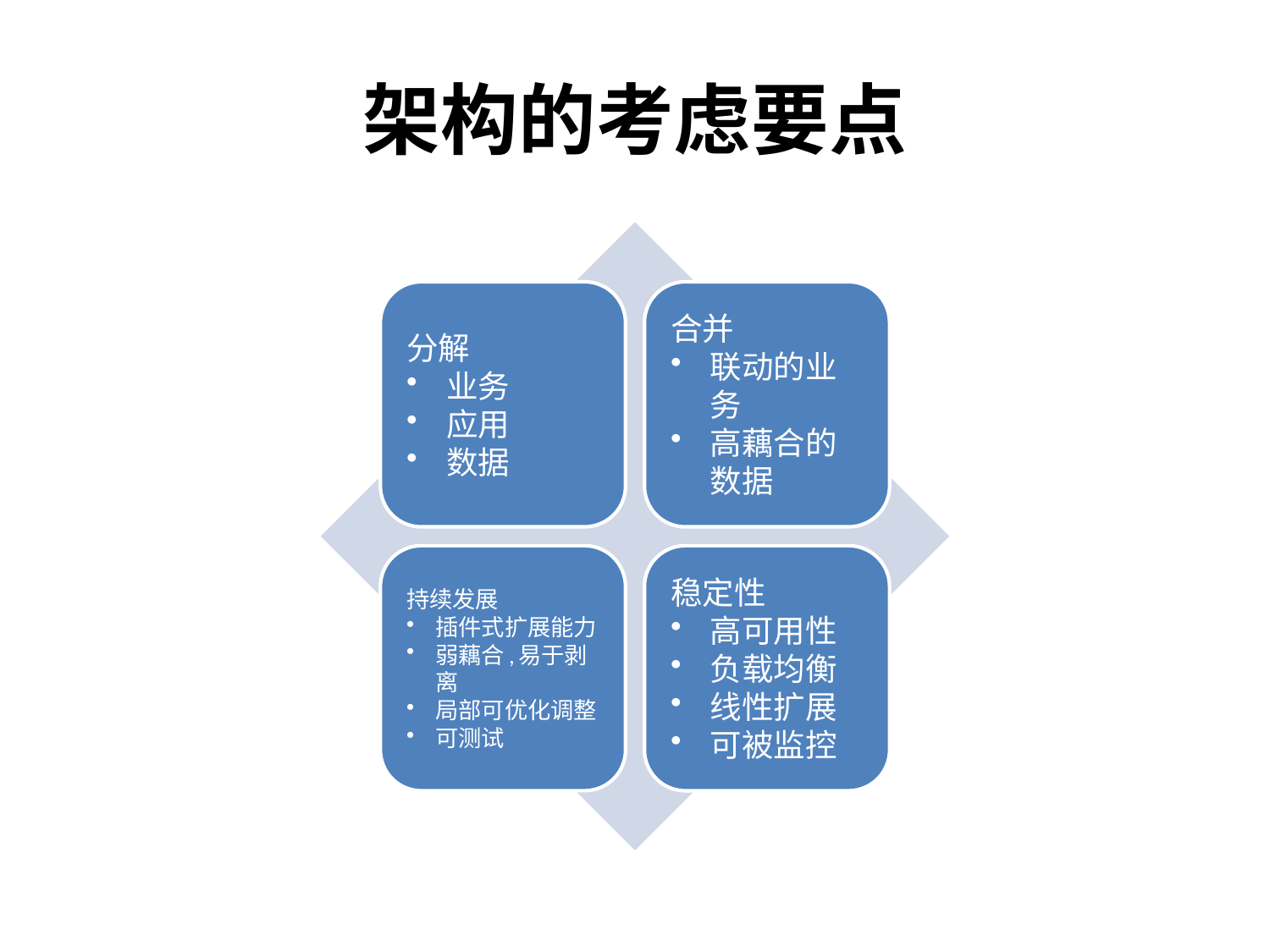

# 架构的考虑要点
分解
合并
持续发展
稳定性
业务
应用
数据
联动的业务
高藕合的数据
插件式扩展能力
弱藕合,易于剥离
局部可优化调整
高可用性
负载均衡
线性扩展
可测试
可被监控